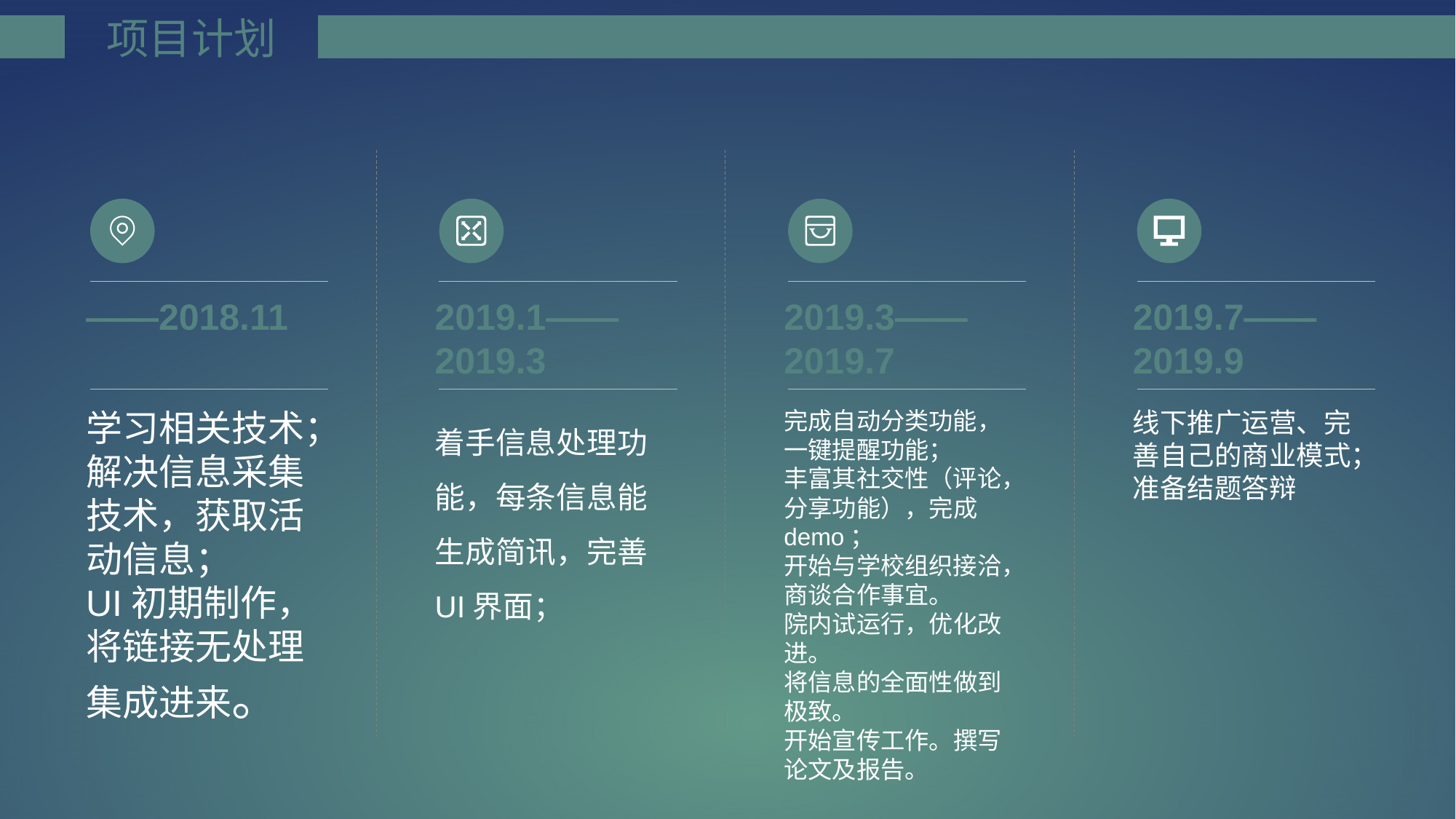

# 项目计划

——2018.11
2019.1——2019.3
2019.3——2019.7
2019.7——2019.9
学习相关技术；解决信息采集技术，获取活动信息；
UI初期制作，将链接无处理集成进来。
着手信息处理功能，每条信息能生成简讯，完善UI界面；
完成自动分类功能，一键提醒功能；
丰富其社交性（评论，分享功能），完成demo；
开始与学校组织接洽，商谈合作事宜。
院内试运行，优化改进。
将信息的全面性做到极致。
开始宣传工作。撰写论文及报告。

线下推广运营、完善自己的商业模式；
准备结题答辩